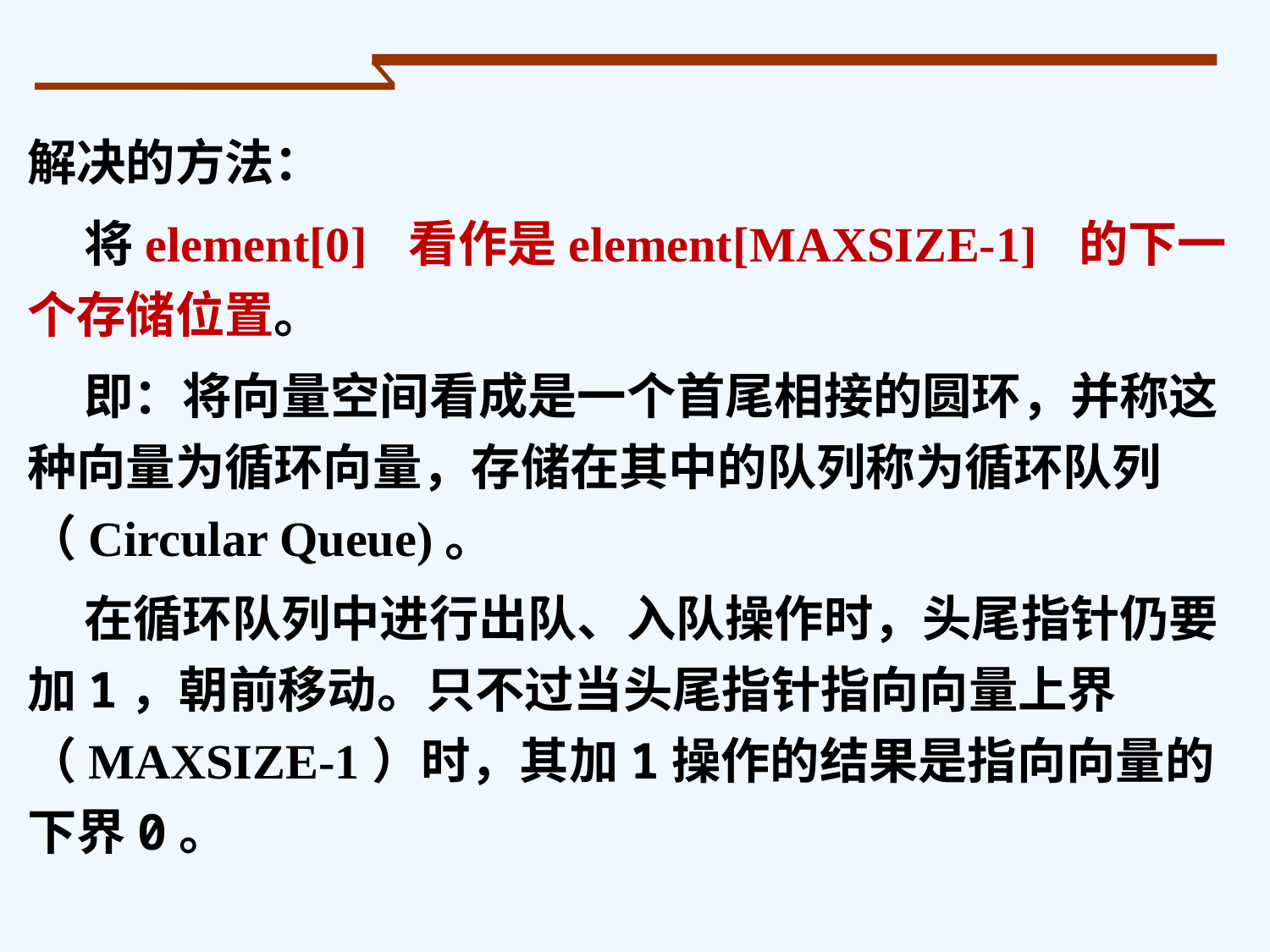

解决的方法：
    将element[0] 看作是element[MAXSIZE-1] 的下一个存储位置。
    即：将向量空间看成是一个首尾相接的圆环，并称这种向量为循环向量，存储在其中的队列称为循环队列（Circular Queue)。
    在循环队列中进行出队、入队操作时，头尾指针仍要加1，朝前移动。只不过当头尾指针指向向量上界（MAXSIZE-1）时，其加1操作的结果是指向向量的下界0。